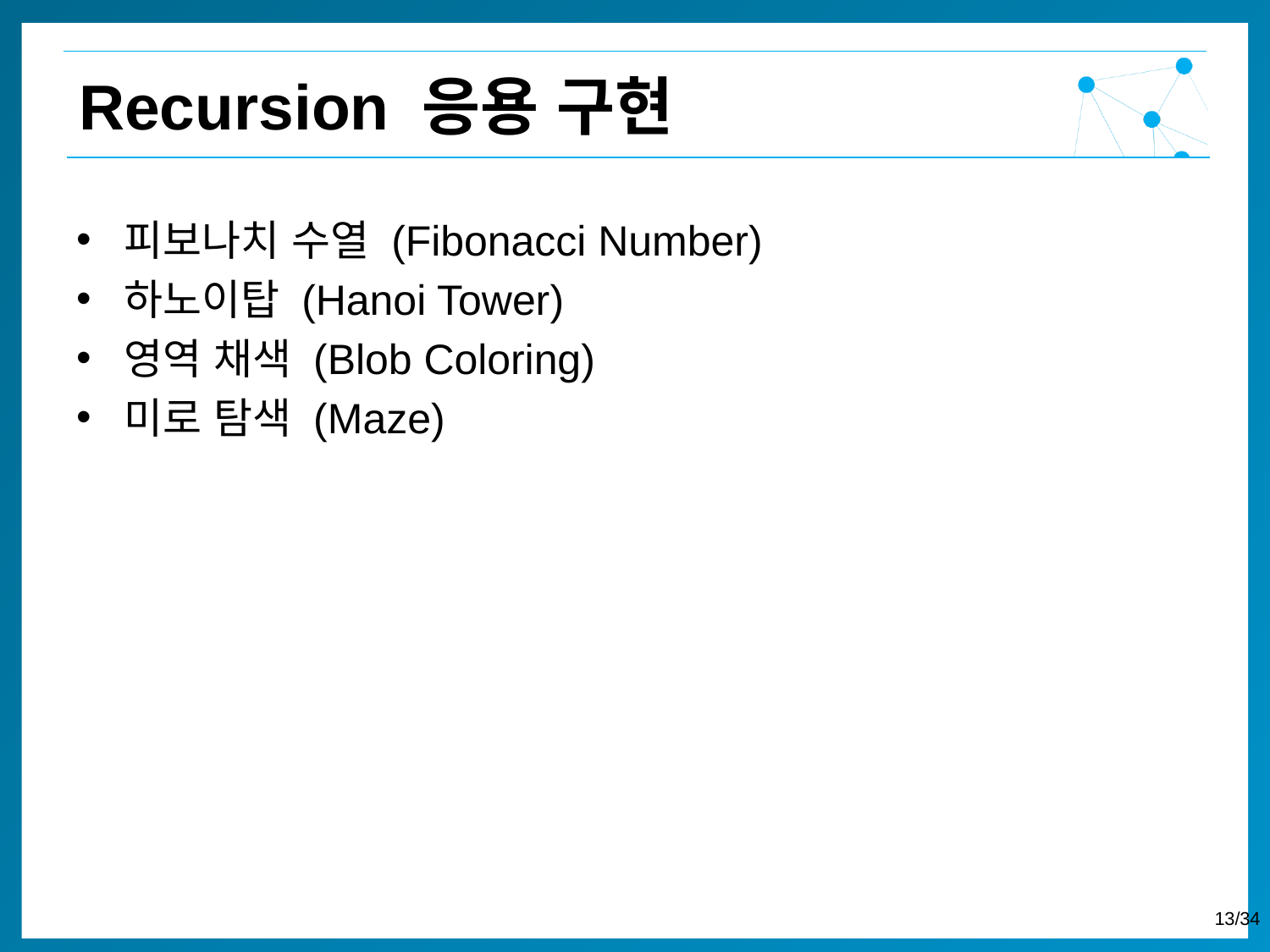

Recursion 응용 구현
피보나치 수열 (Fibonacci Number)
하노이탑 (Hanoi Tower)
영역 채색 (Blob Coloring)
미로 탐색 (Maze)